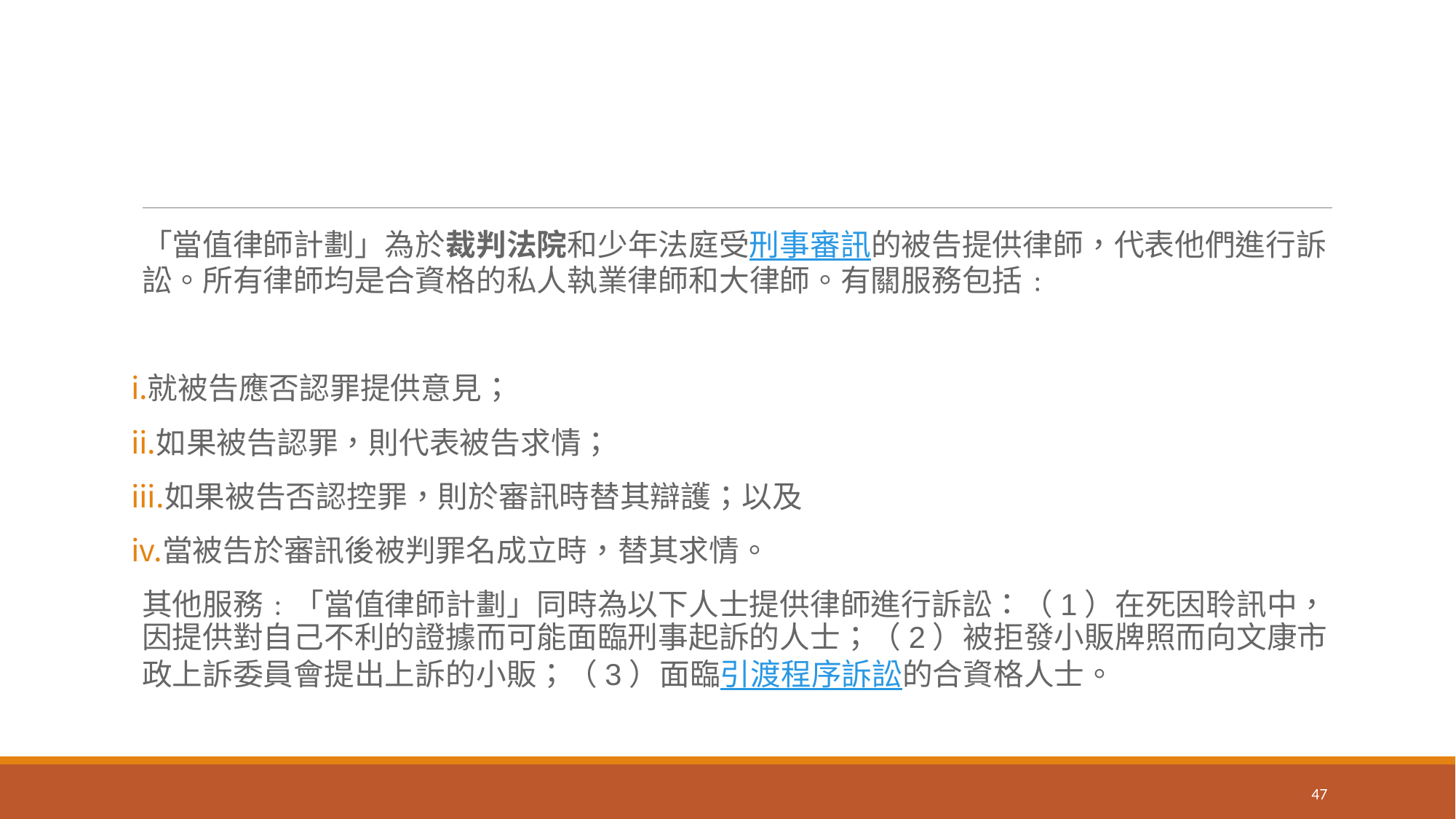

「當值律師計劃」為於裁判法院和少年法庭受刑事審訊的被告提供律師，代表他們進行訴訟。所有律師均是合資格的私人執業律師和大律師。有關服務包括﹕

就被告應否認罪提供意見；
如果被告認罪，則代表被告求情；
如果被告否認控罪，則於審訊時替其辯護；以及
當被告於審訊後被判罪名成立時，替其求情。
其他服務﹕「當值律師計劃」同時為以下人士提供律師進行訴訟：（1）在死因聆訊中，因提供對自己不利的證據而可能面臨刑事起訴的人士；（2）被拒發小販牌照而向文康市政上訴委員會提出上訴的小販；（3）面臨引渡程序訴訟的合資格人士。

47